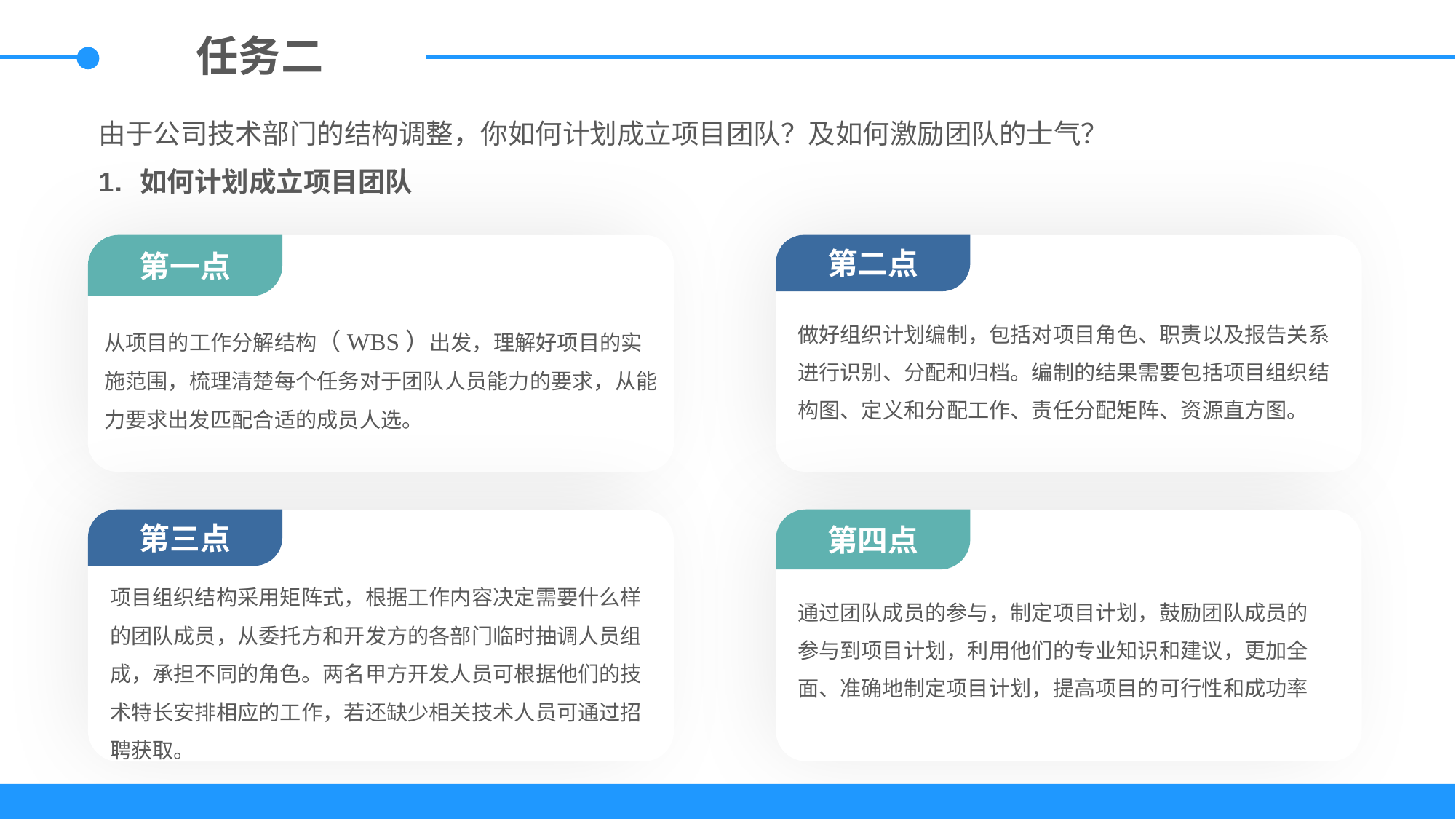

任务二

由于公司技术部门的结构调整，你如何计划成立项目团队？及如何激励团队的士气？
如何计划成立项目团队
第一点
从项目的工作分解结构（WBS）出发，理解好项目的实施范围，梳理清楚每个任务对于团队人员能力的要求，从能力要求出发匹配合适的成员人选。

第二点
做好组织计划编制，包括对项目角色、职责以及报告关系进行识别、分配和归档。编制的结果需要包括项目组织结构图、定义和分配工作、责任分配矩阵、资源直方图。

第四点
通过团队成员的参与，制定项目计划，鼓励团队成员的参与到项目计划，利用他们的专业知识和建议，更加全面、准确地制定项目计划，提高项目的可行性和成功率

第三点
项目组织结构采用矩阵式，根据工作内容决定需要什么样的团队成员，从委托方和开发方的各部门临时抽调人员组成，承担不同的角色。两名甲方开发人员可根据他们的技术特长安排相应的工作，若还缺少相关技术人员可通过招聘获取。